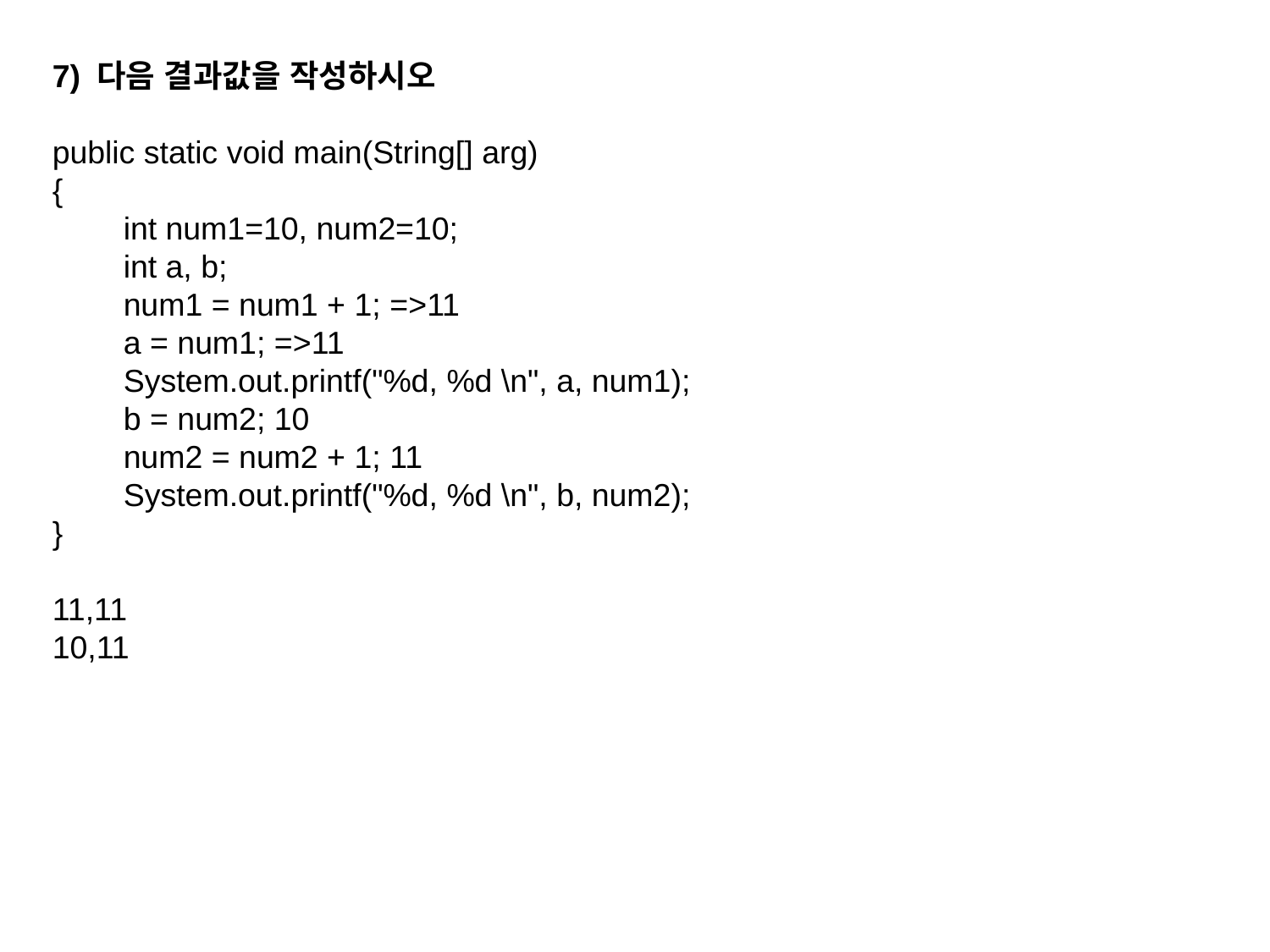

7) 다음 결과값을 작성하시오

public static void main(String[] arg)
{
        int num1=10, num2=10;
        int a, b;
        num1 = num1 + 1; =>11
        a = num1; =>11
        System.out.printf("%d, %d \n", a, num1);
        b = num2; 10
        num2 = num2 + 1; 11
        System.out.printf("%d, %d \n", b, num2);
}

11,11
10,11